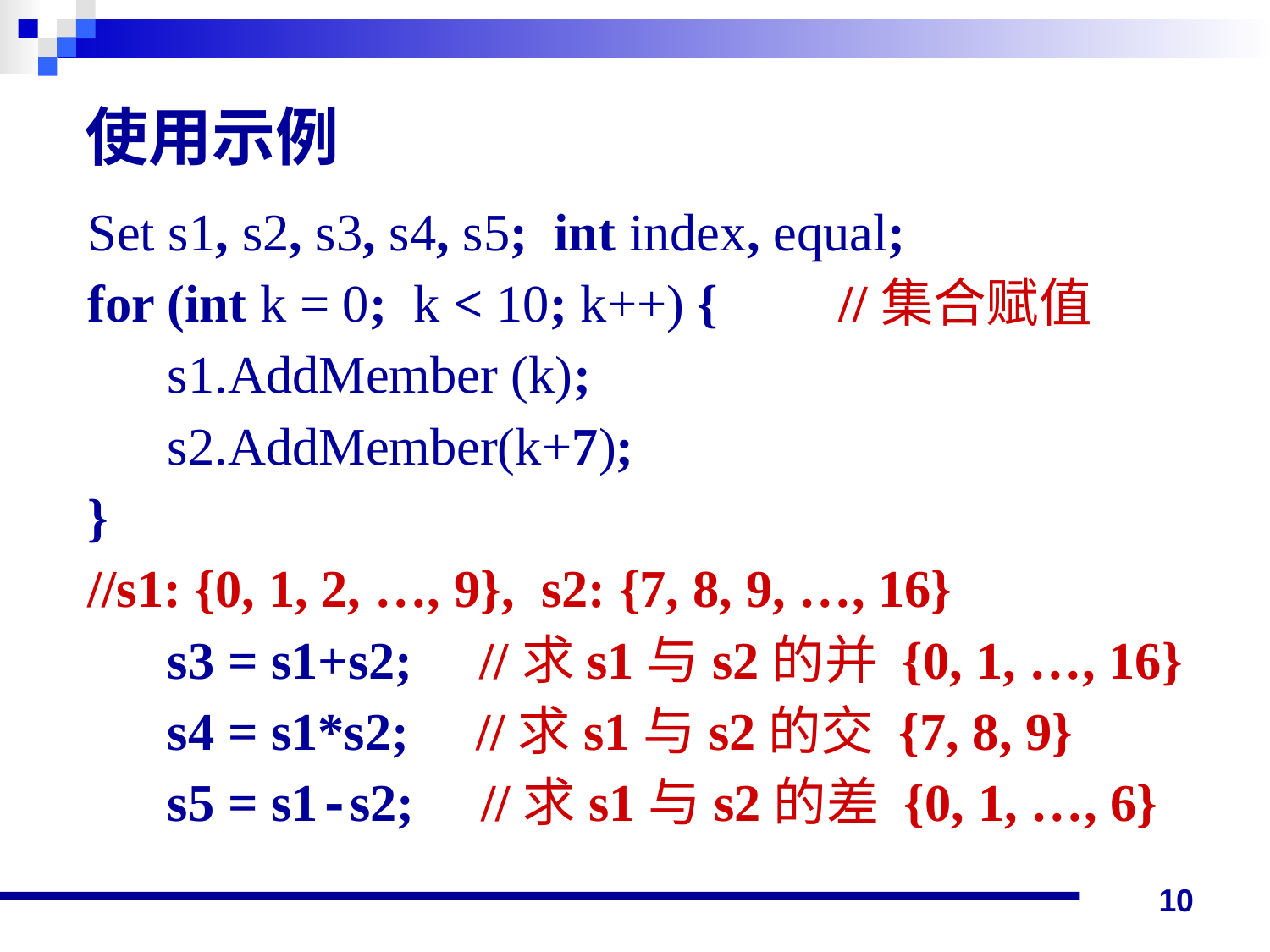

# 使用示例
Set s1, s2, s3, s4, s5;  int index, equal;
for (int k = 0;  k < 10; k++) {         //集合赋值
      s1.AddMember (k);
      s2.AddMember(k+7);
}
//s1: {0, 1, 2, …, 9},  s2: {7, 8, 9, …, 16}
      s3 = s1+s2;     //求s1与s2的并 {0, 1, …, 16}
      s4 = s1*s2;     //求s1与s2的交 {7, 8, 9}
      s5 = s1-s2;     //求s1与s2的差 {0, 1, …, 6}
10